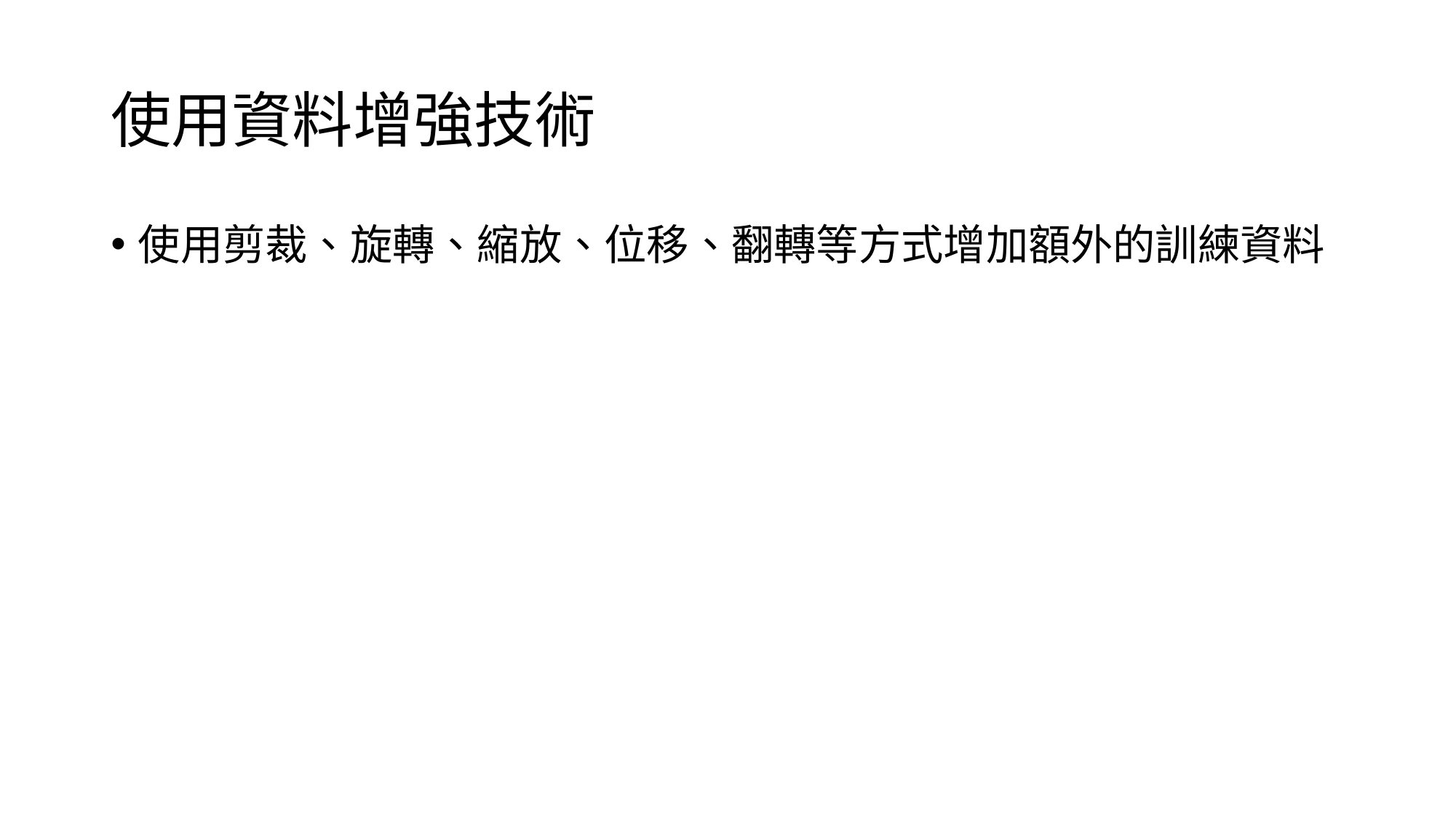

# 使用資料增強技術
使用剪裁、旋轉、縮放、位移、翻轉等方式增加額外的訓練資料